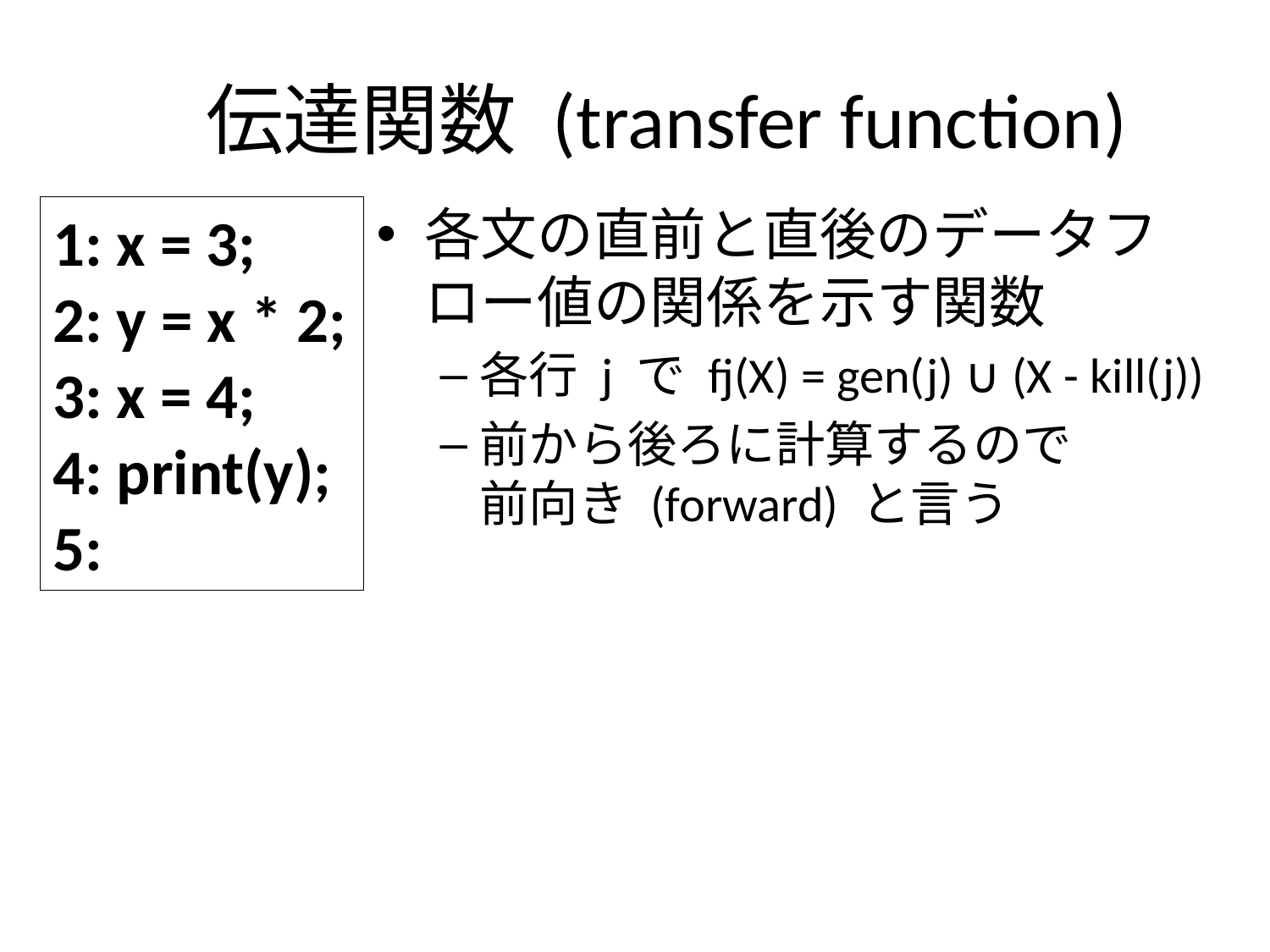

# 伝達関数 (transfer function)
各文の直前と直後のデータフロー値の関係を示す関数
各行 j で fj(X) = gen(j) ∪ (X - kill(j))
前から後ろに計算するので
前向き (forward) と言う

1: x = 3;
2: y = x * 2;
3: x = 4;
4: print(y);
5: